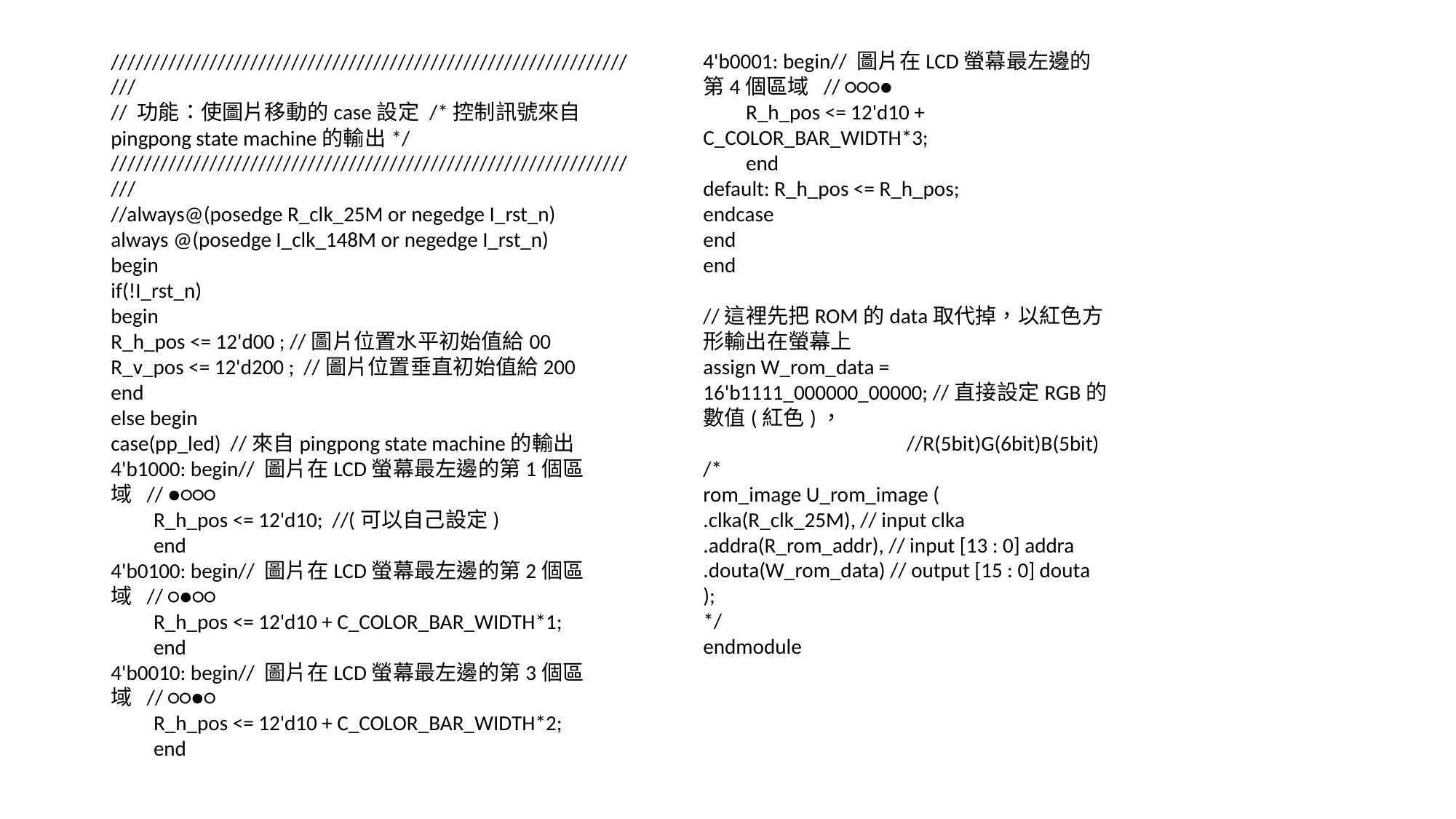

//////////////////////////////////////////////////////////////////
// 功能：使圖片移動的case設定 /*控制訊號來自pingpong state machine的輸出*/
//////////////////////////////////////////////////////////////////
//always@(posedge R_clk_25M or negedge I_rst_n)
always @(posedge I_clk_148M or negedge I_rst_n)
begin
if(!I_rst_n)
begin
R_h_pos <= 12'd00 ; //圖片位置水平初始值給00
R_v_pos <= 12'd200 ;  //圖片位置垂直初始值給200
end
else begin
case(pp_led)  //來自pingpong state machine的輸出
4'b1000: begin// 圖片在LCD螢幕最左邊的第1個區域  // ●○○○
         R_h_pos <= 12'd10;  //(可以自己設定)
         end
4'b0100: begin// 圖片在LCD螢幕最左邊的第2個區域  // ○●○○
         R_h_pos <= 12'd10 + C_COLOR_BAR_WIDTH*1;
         end
4'b0010: begin// 圖片在LCD螢幕最左邊的第3個區域  // ○○●○
         R_h_pos <= 12'd10 + C_COLOR_BAR_WIDTH*2;
         end
4'b0001: begin// 圖片在LCD螢幕最左邊的第4個區域  // ○○○●
         R_h_pos <= 12'd10 + C_COLOR_BAR_WIDTH*3;
         end
default: R_h_pos <= R_h_pos;
endcase
end
end

//這裡先把ROM的data取代掉，以紅色方形輸出在螢幕上
assign W_rom_data = 16'b1111_000000_00000; //直接設定RGB的數值(紅色)，
                                           //R(5bit)G(6bit)B(5bit)
/*
rom_image U_rom_image (
.clka(R_clk_25M), // input clka
.addra(R_rom_addr), // input [13 : 0] addra
.douta(W_rom_data) // output [15 : 0] douta
);
*/
endmodule